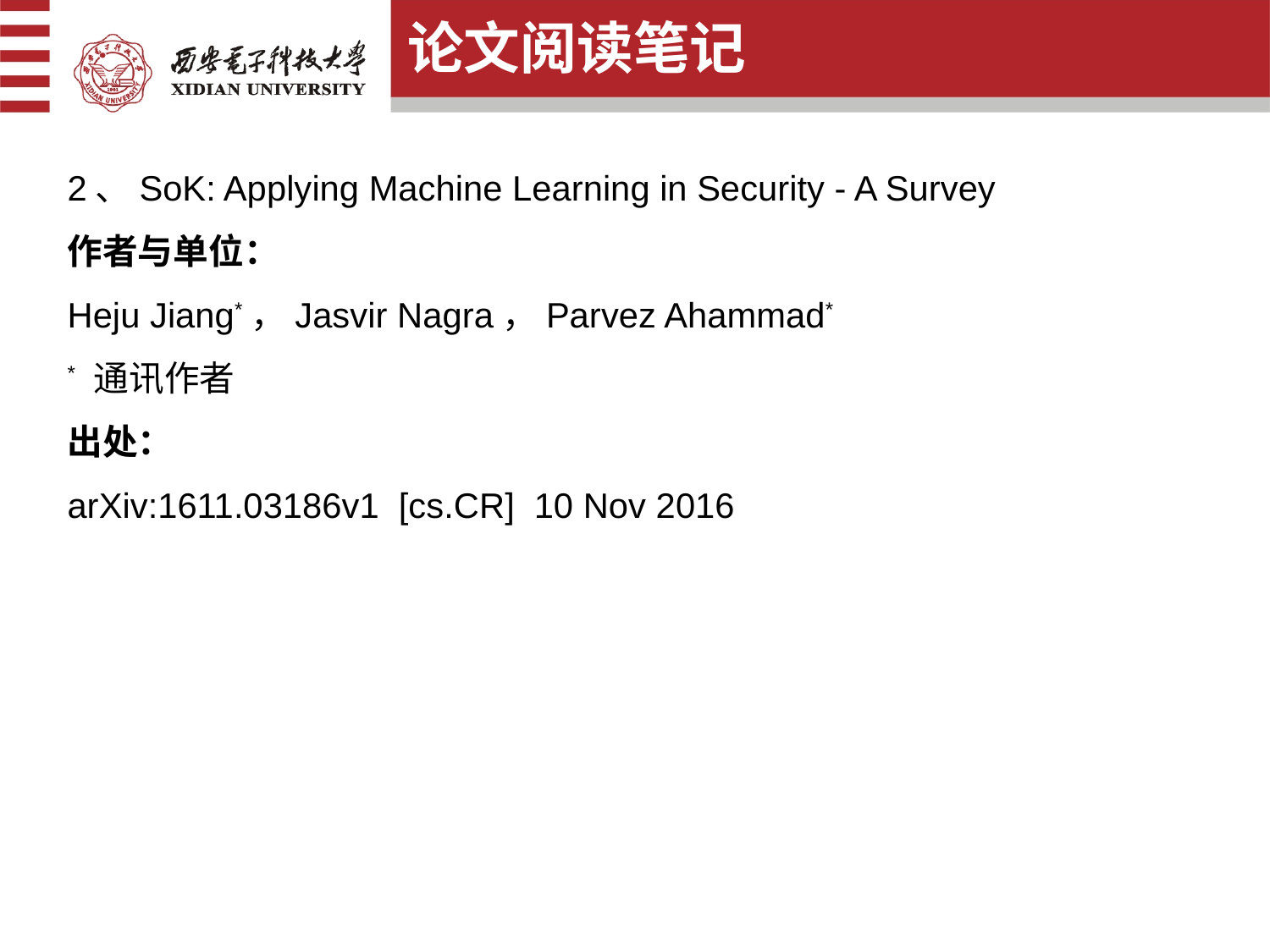

论文阅读笔记
2、SoK: Applying Machine Learning in Security - A Survey
作者与单位：
Heju Jiang*，Jasvir Nagra，Parvez Ahammad*
* 通讯作者
出处：
arXiv:1611.03186v1  [cs.CR]  10 Nov 2016